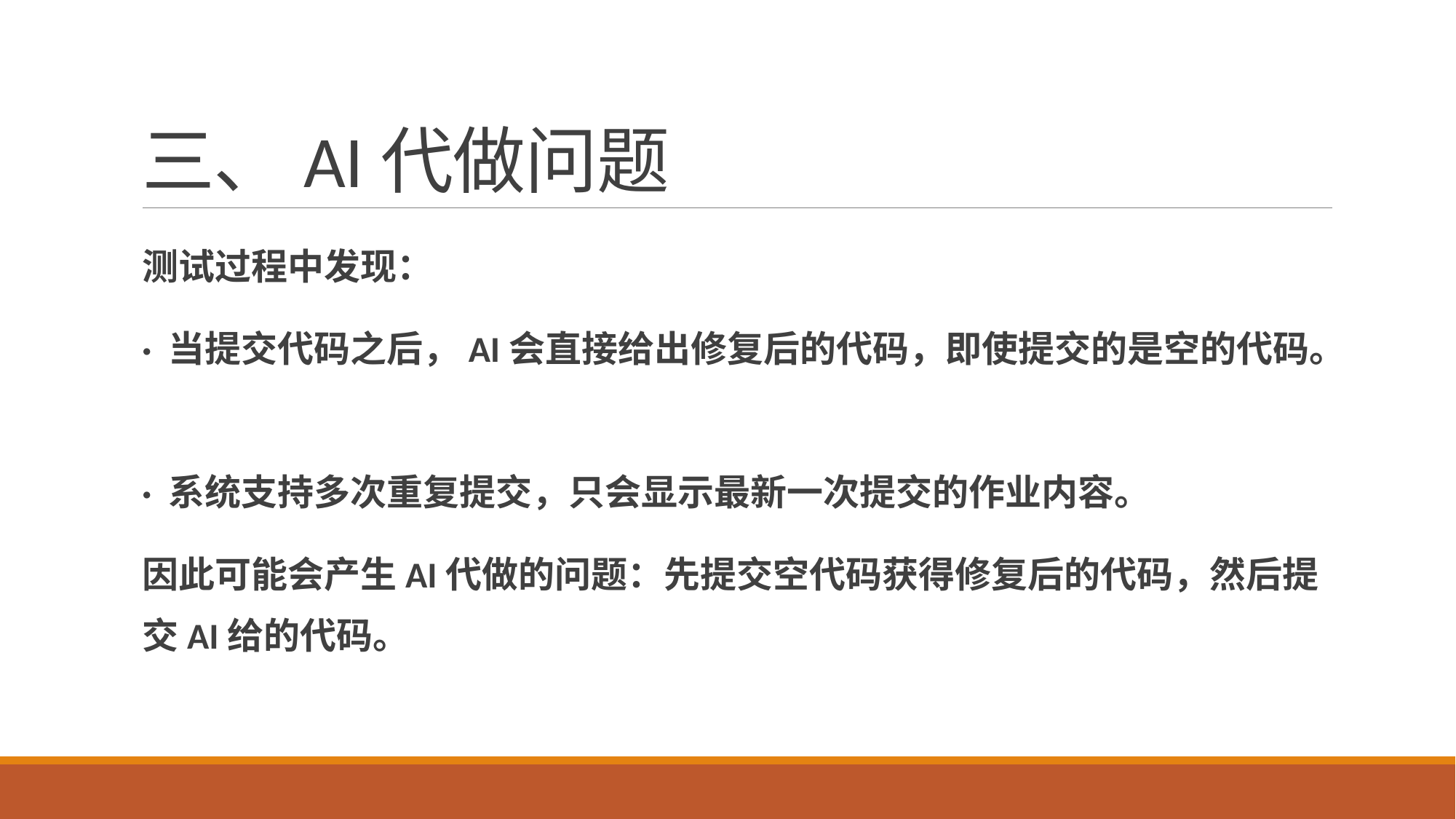

# 三、AI代做问题
测试过程中发现：
· 当提交代码之后，AI会直接给出修复后的代码，即使提交的是空的代码。
· 系统支持多次重复提交，只会显示最新一次提交的作业内容。
因此可能会产生AI代做的问题：先提交空代码获得修复后的代码，然后提交AI给的代码。